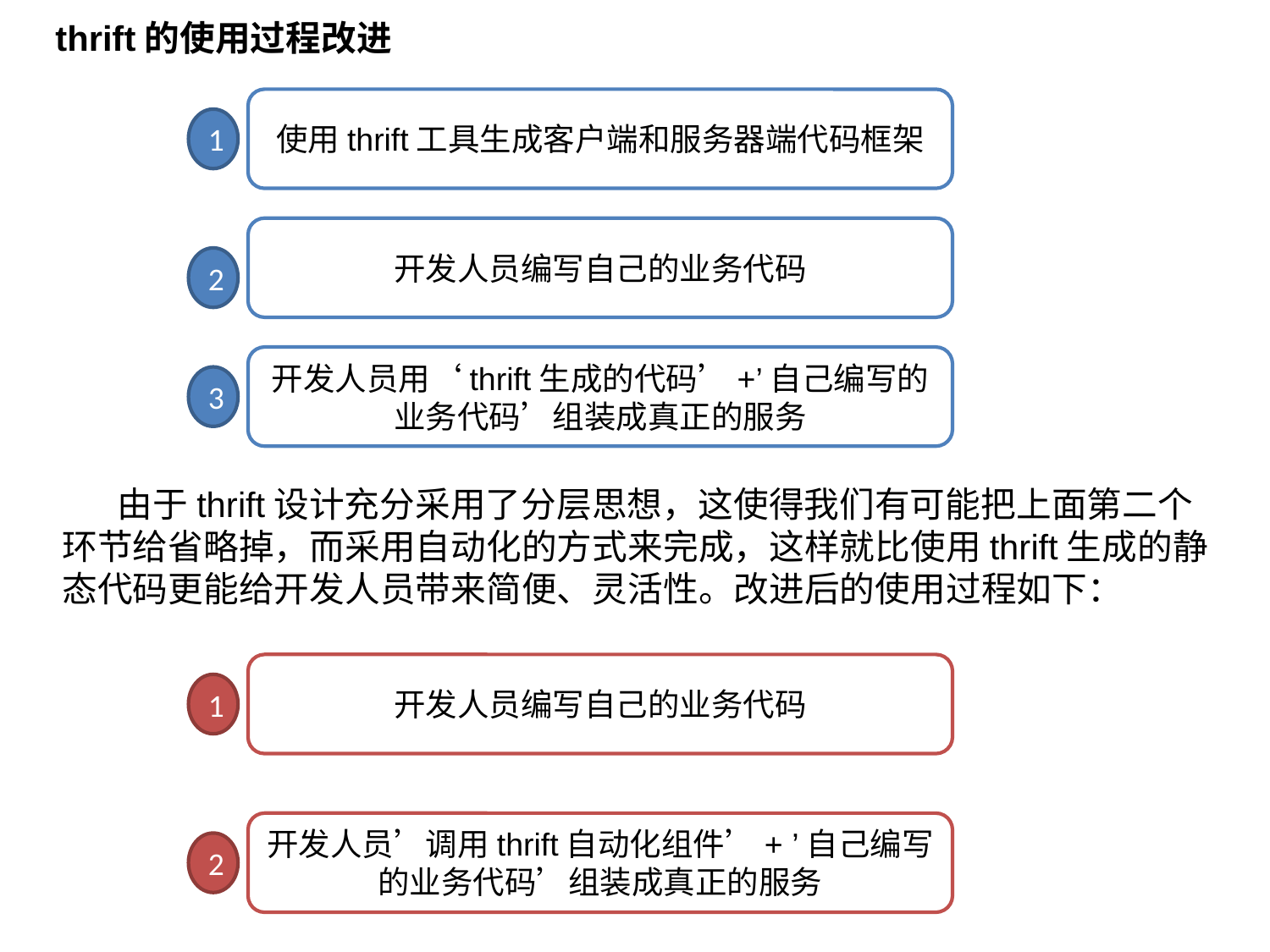

thrift的使用过程改进
使用thrift工具生成客户端和服务器端代码框架
1
开发人员编写自己的业务代码
2
开发人员用‘thrift生成的代码’+’自己编写的业务代码’组装成真正的服务
3
      由于thrift设计充分采用了分层思想，这使得我们有可能把上面第二个环节给省略掉，而采用自动化的方式来完成，这样就比使用thrift生成的静态代码更能给开发人员带来简便、灵活性。改进后的使用过程如下：
开发人员编写自己的业务代码
1
开发人员’调用thrift自动化组件’+ ’自己编写的业务代码’组装成真正的服务
2